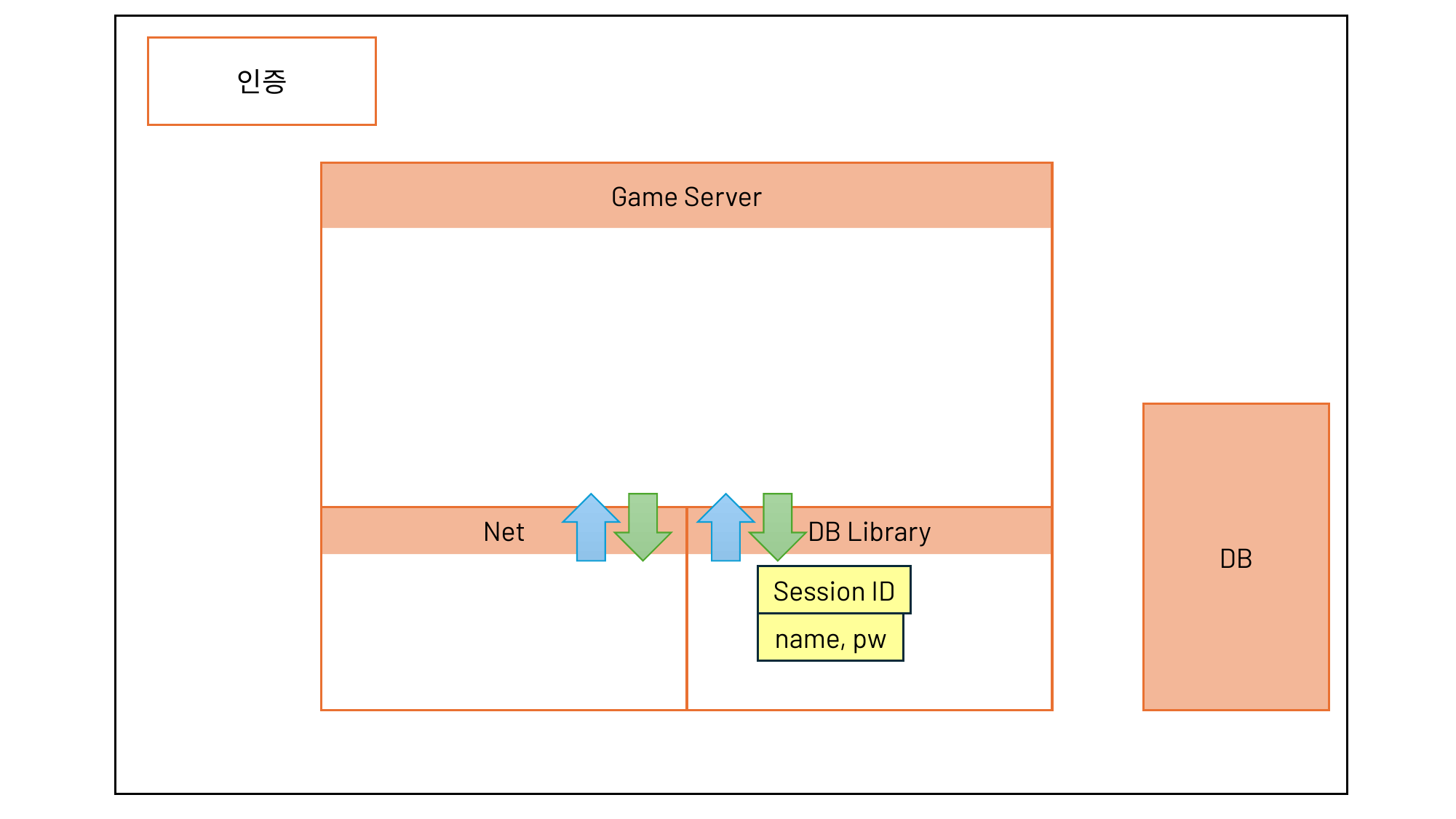

인증
Game Server

DB

Net
DB Library

Session ID
name, pw